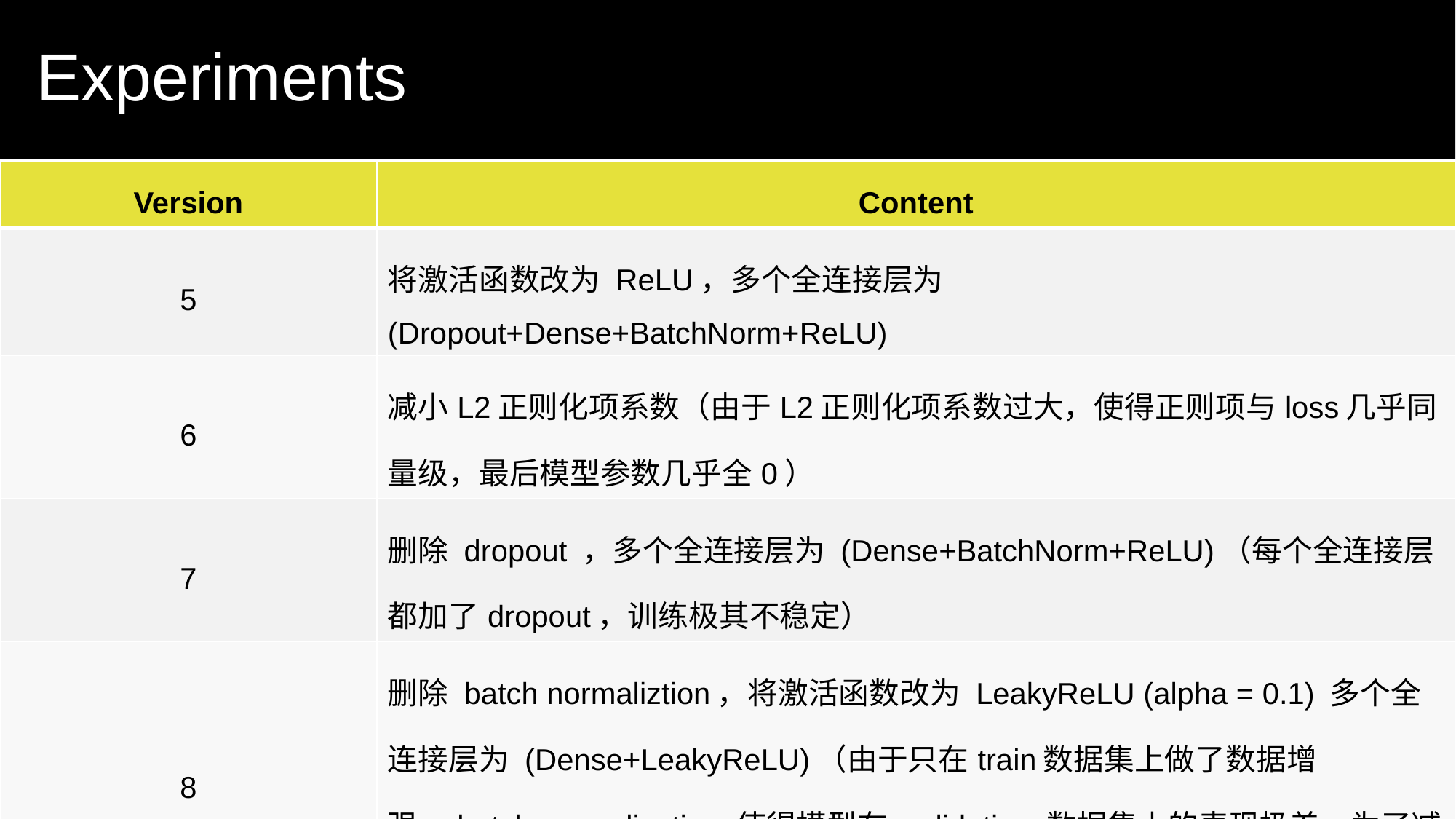

# Experiments
| Version | Content |
| --- | --- |
| 5 | 将激活函数改为 ReLU，多个全连接层为 (Dropout+Dense+BatchNorm+ReLU) |
| 6 | 减小L2正则化项系数（由于L2正则化项系数过大，使得正则项与loss几乎同量级，最后模型参数几乎全0） |
| 7 | 删除 dropout ，多个全连接层为 (Dense+BatchNorm+ReLU)（每个全连接层都加了dropout，训练极其不稳定） |
| 8 | 删除 batch normaliztion，将激活函数改为 LeakyReLU (alpha = 0.1) 多个全连接层为 (Dense+LeakyReLU)（由于只在train数据集上做了数据增强，batch normalization 使得模型在 validation 数据集上的表现极差，为了减少删除 BN 层导致 ReLU 死掉，改为LeakyReLU） |